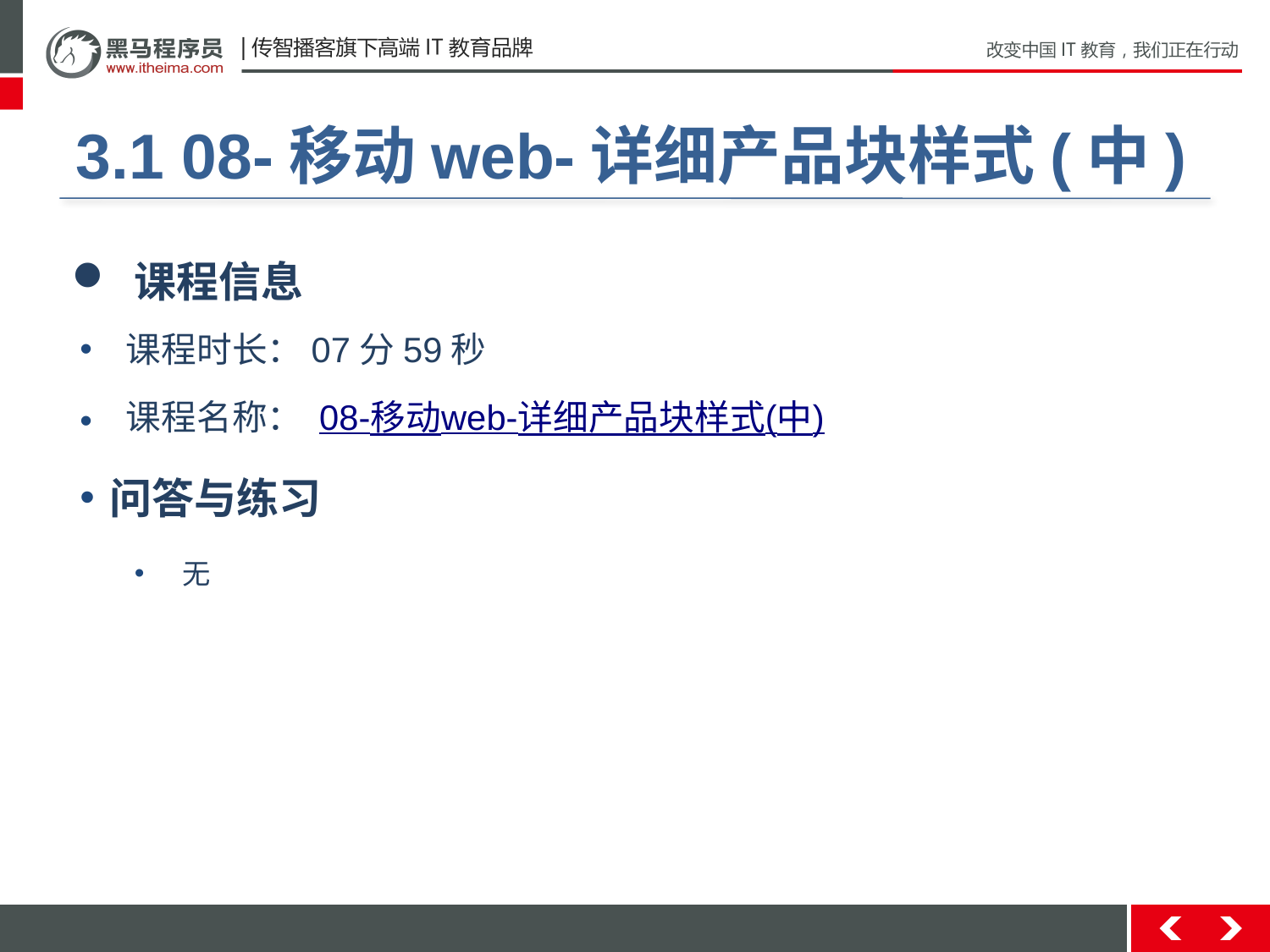

#
3.1 08-移动web-详细产品块样式(中)
 课程信息
 课程时长：07分59秒
 课程名称： 08-移动web-详细产品块样式(中)
问答与练习
无